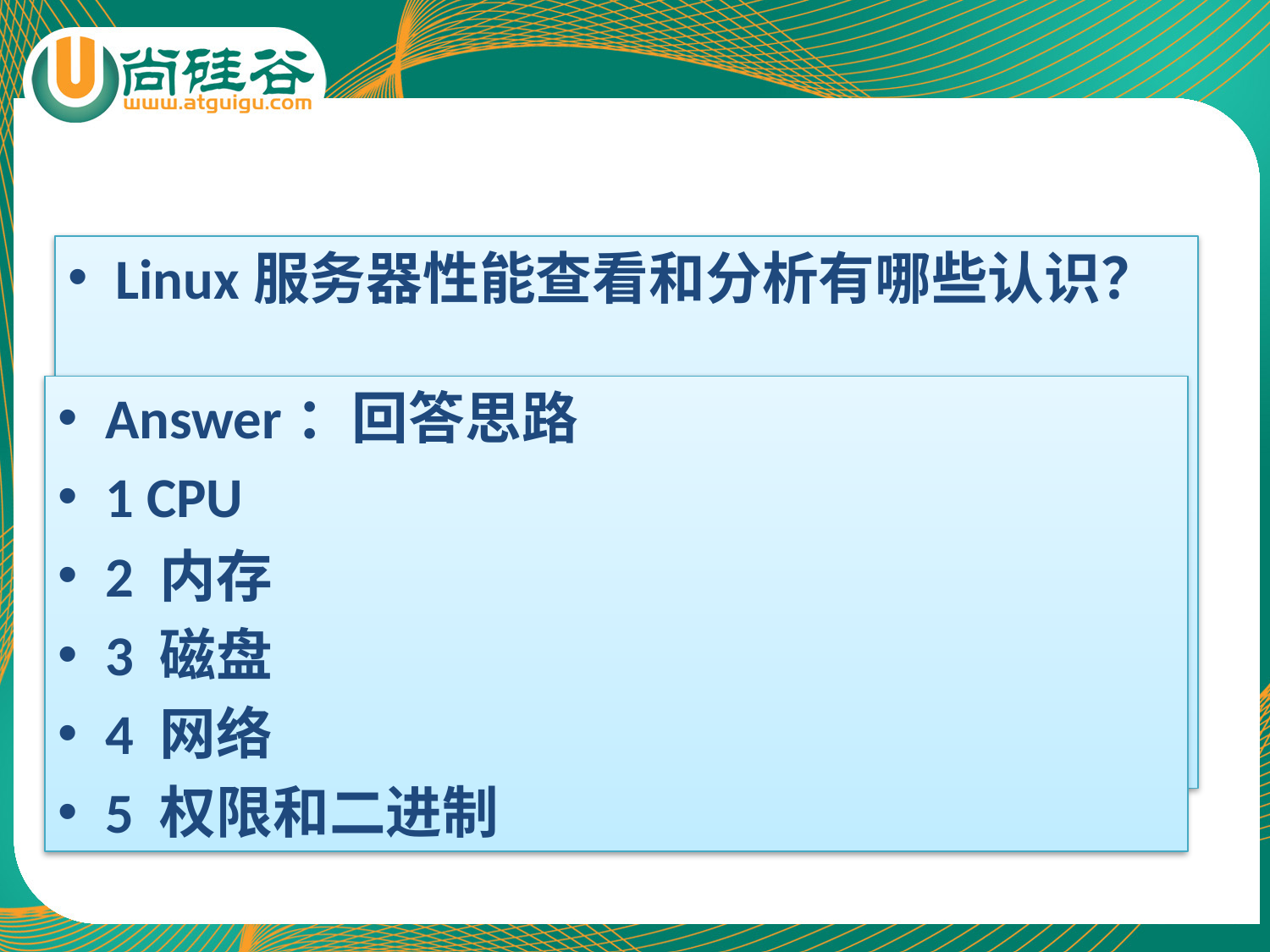

Linux服务器性能查看和分析有哪些认识？
Answer：回答思路
1 CPU
2 内存
3 磁盘
4 网络
5 权限和二进制